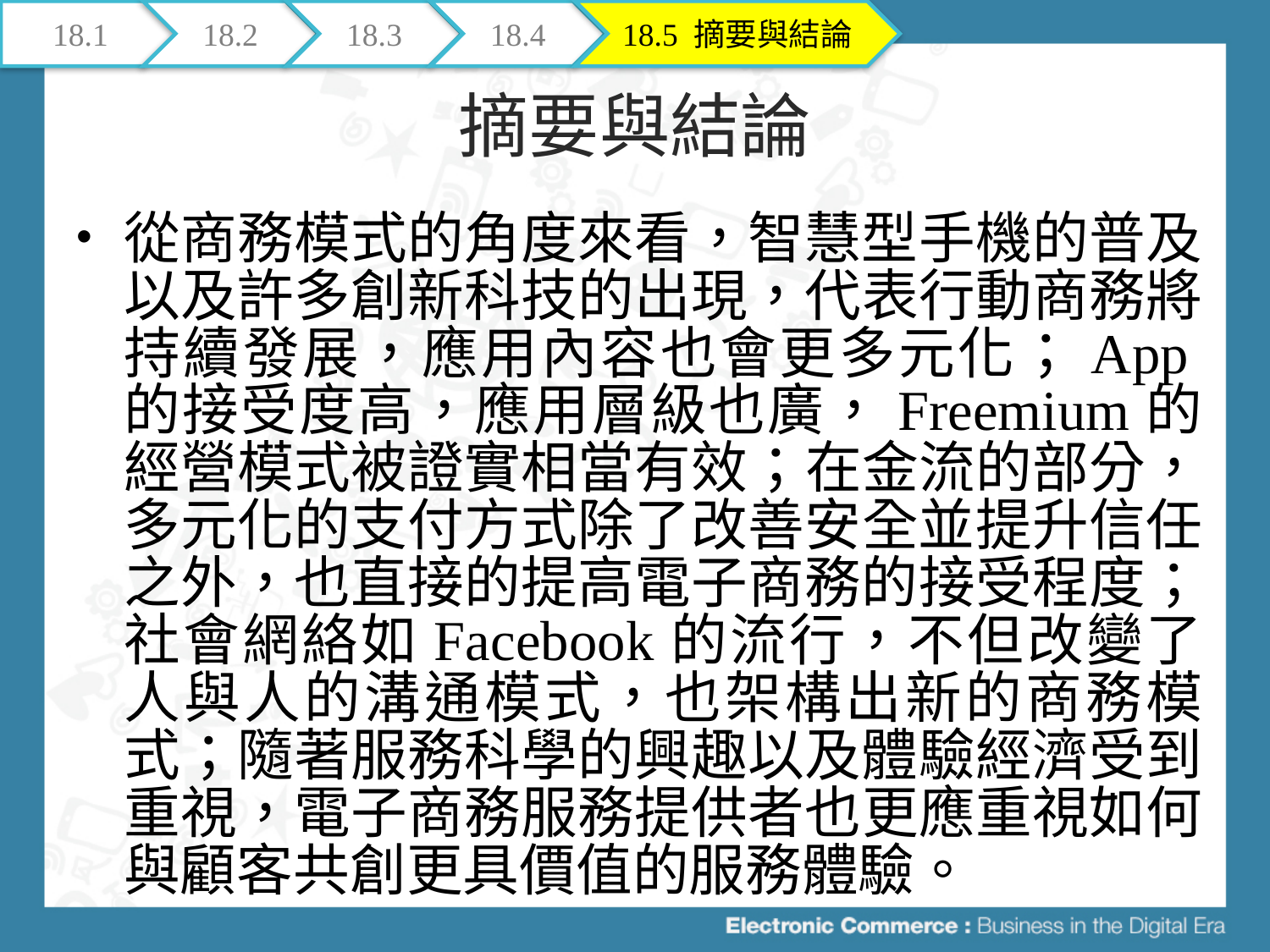

18.1
18.2
18.3
18.4
18.5 摘要與結論
# 摘要與結論
從商務模式的角度來看，智慧型手機的普及以及許多創新科技的出現，代表行動商務將持續發展，應用內容也會更多元化；App的接受度高，應用層級也廣，Freemium的經營模式被證實相當有效；在金流的部分，多元化的支付方式除了改善安全並提升信任之外，也直接的提高電子商務的接受程度；社會網絡如Facebook的流行，不但改變了人與人的溝通模式，也架構出新的商務模式；隨著服務科學的興趣以及體驗經濟受到重視，電子商務服務提供者也更應重視如何與顧客共創更具價值的服務體驗。